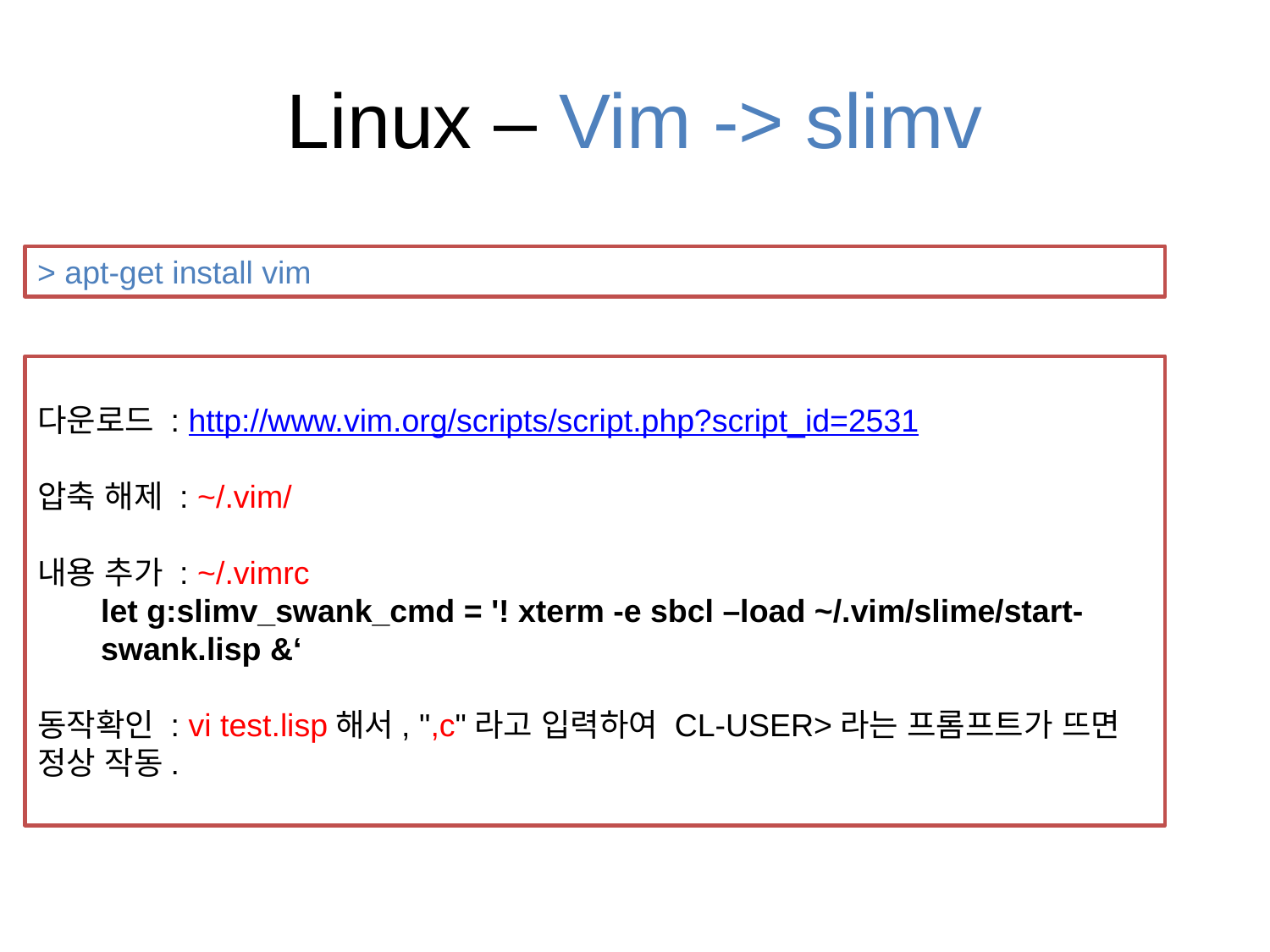

# Linux – Vim -> slimv
> apt-get install vim

다운로드 : http://www.vim.org/scripts/script.php?script_id=2531

압축 해제 : ~/.vim/

내용 추가 : ~/.vimrc
let g:slimv_swank_cmd = '! xterm -e sbcl –load ~/.vim/slime/start-swank.lisp &‘

동작확인 : vi test.lisp해서, ",c"라고 입력하여 CL-USER>라는 프롬프트가 뜨면 정상 작동.